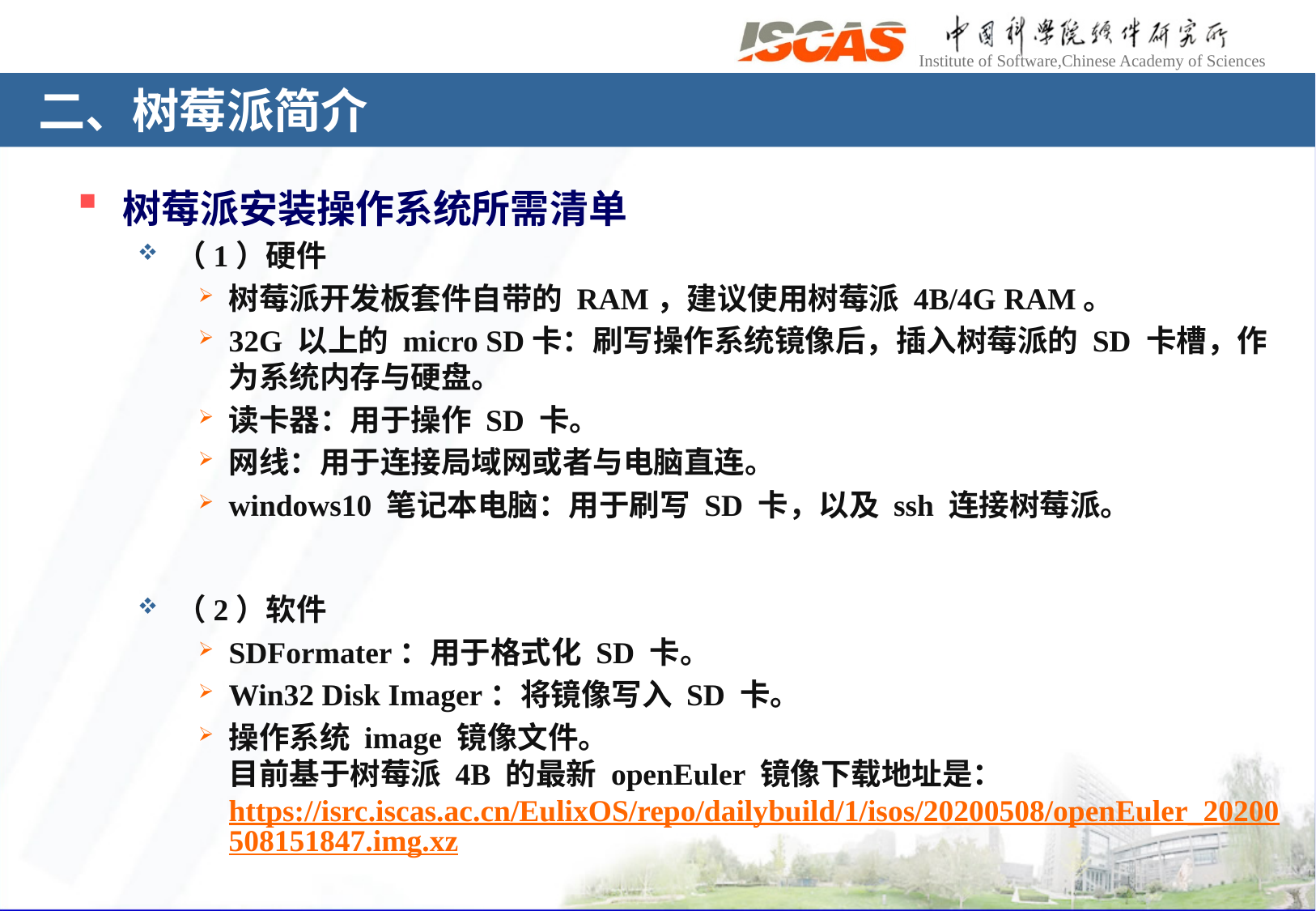

# 二、树莓派简介
树莓派安装操作系统所需清单
（1）硬件
树莓派开发板套件自带的 RAM，建议使用树莓派 4B/4G RAM。
32G 以上的 micro SD卡：刷写操作系统镜像后，插入树莓派的 SD 卡槽，作为系统内存与硬盘。
读卡器：用于操作 SD 卡。
网线：用于连接局域网或者与电脑直连。
windows10 笔记本电脑：用于刷写 SD 卡，以及 ssh 连接树莓派。

（2）软件
SDFormater：用于格式化 SD 卡。
Win32 Disk Imager：将镜像写入 SD 卡。
操作系统 image 镜像文件。
目前基于树莓派 4B 的最新 openEuler 镜像下载地址是：
https://isrc.iscas.ac.cn/EulixOS/repo/dailybuild/1/isos/20200508/openEuler_20200508151847.img.xz